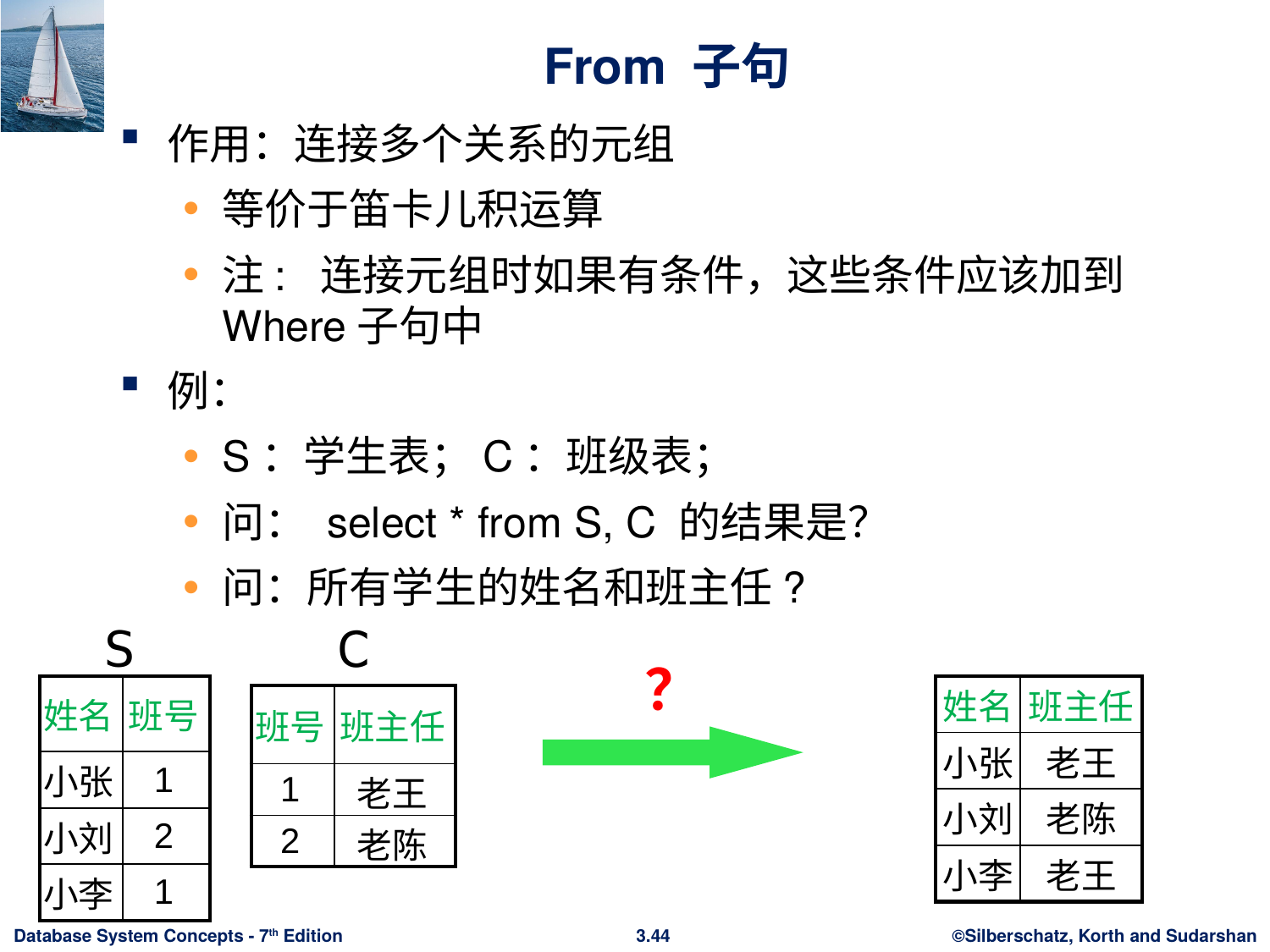

# From 子句
作用：连接多个关系的元组
等价于笛卡儿积运算
注:  连接元组时如果有条件，这些条件应该加到Where子句中
例：
S：学生表；C：班级表；
问： select * from S, C 的结果是？
问：所有学生的姓名和班主任?
S
C
？
| 姓名 | 班号 |
| --- | --- |
| 小张 | 1 |
| 小刘 | 2 |
| 小李 | 1 |
| 姓名 | 班主任 |
| --- | --- |
| 小张 | 老王 |
| 小刘 | 老陈 |
| 小李 | 老王 |
| 班号 | 班主任 |
| --- | --- |
| 1 | 老王 |
| 2 | 老陈 |